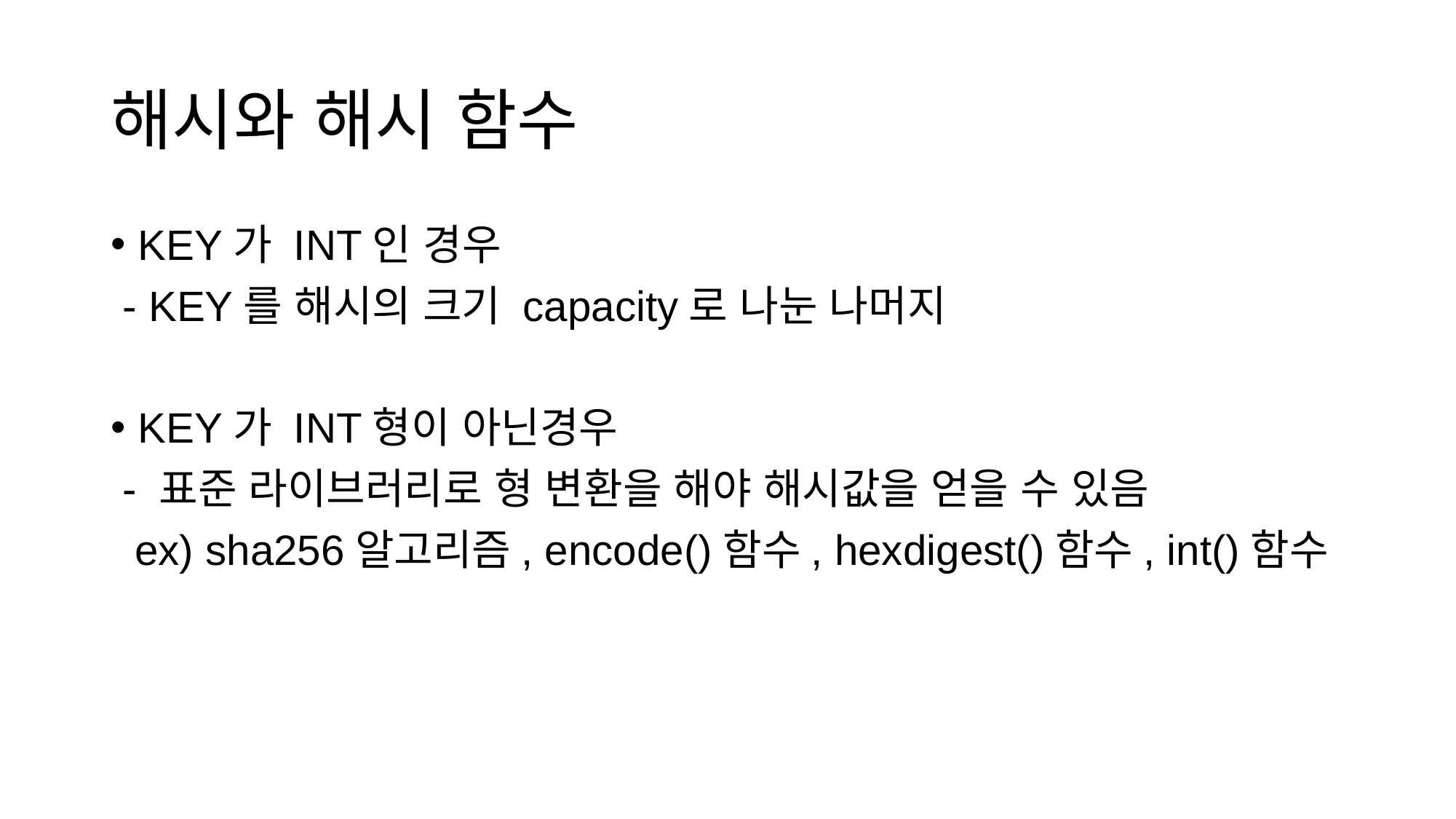

# 해시와 해시 함수
KEY가 INT인 경우
 - KEY를 해시의 크기 capacity로 나눈 나머지

KEY가 INT형이 아닌경우
 - 표준 라이브러리로 형 변환을 해야 해시값을 얻을 수 있음
  ex) sha256알고리즘, encode()함수, hexdigest()함수, int()함수